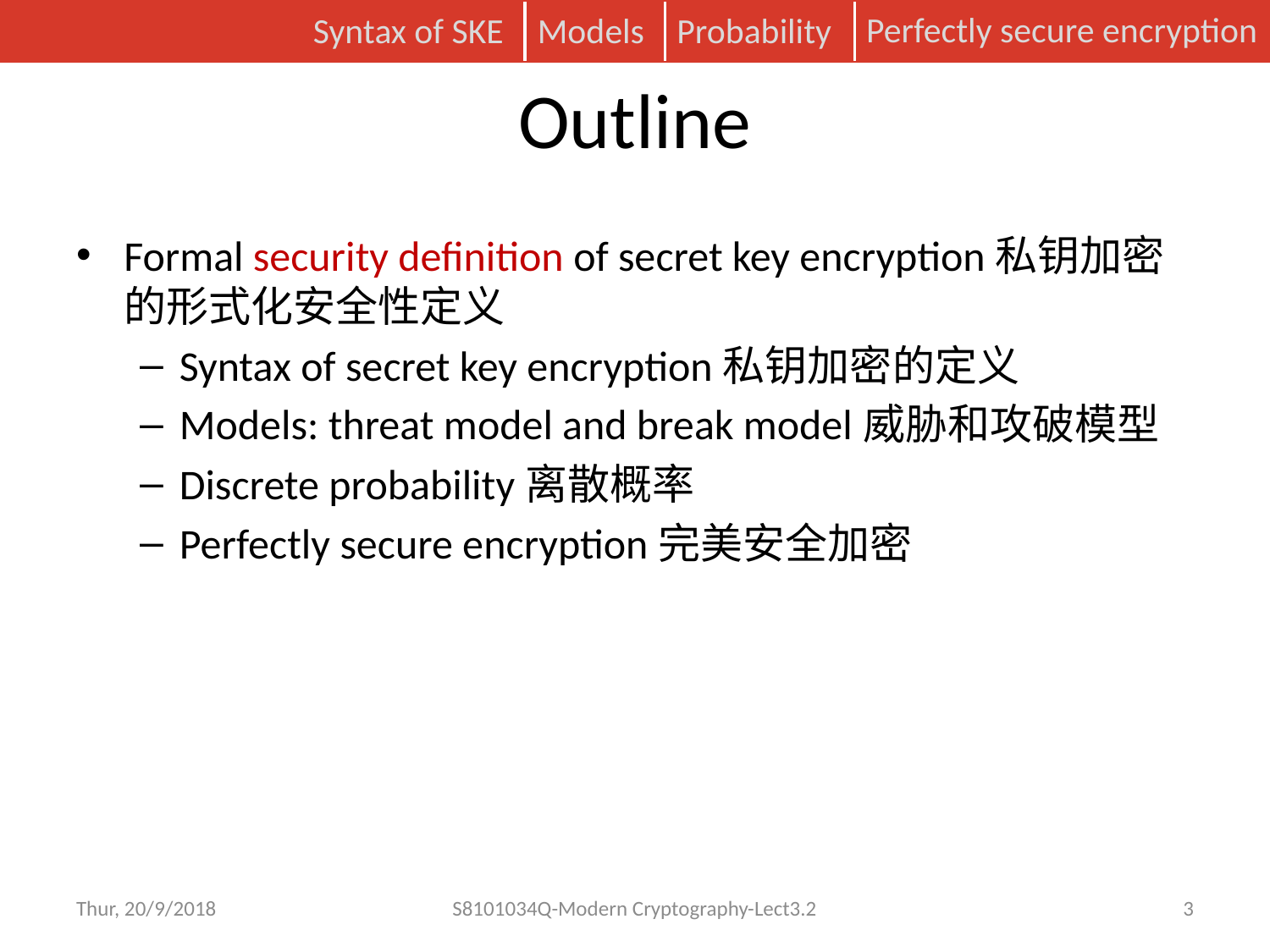

Perfectly secure encryption
Models
Probability
Syntax of SKE
# Outline
Formal security definition of secret key encryption私钥加密的形式化安全性定义
Syntax of secret key encryption私钥加密的定义
Models: threat model and break model威胁和攻破模型
Discrete probability离散概率
Perfectly secure encryption完美安全加密
Thur, 20/9/2018
S8101034Q-Modern Cryptography-Lect3.2
3